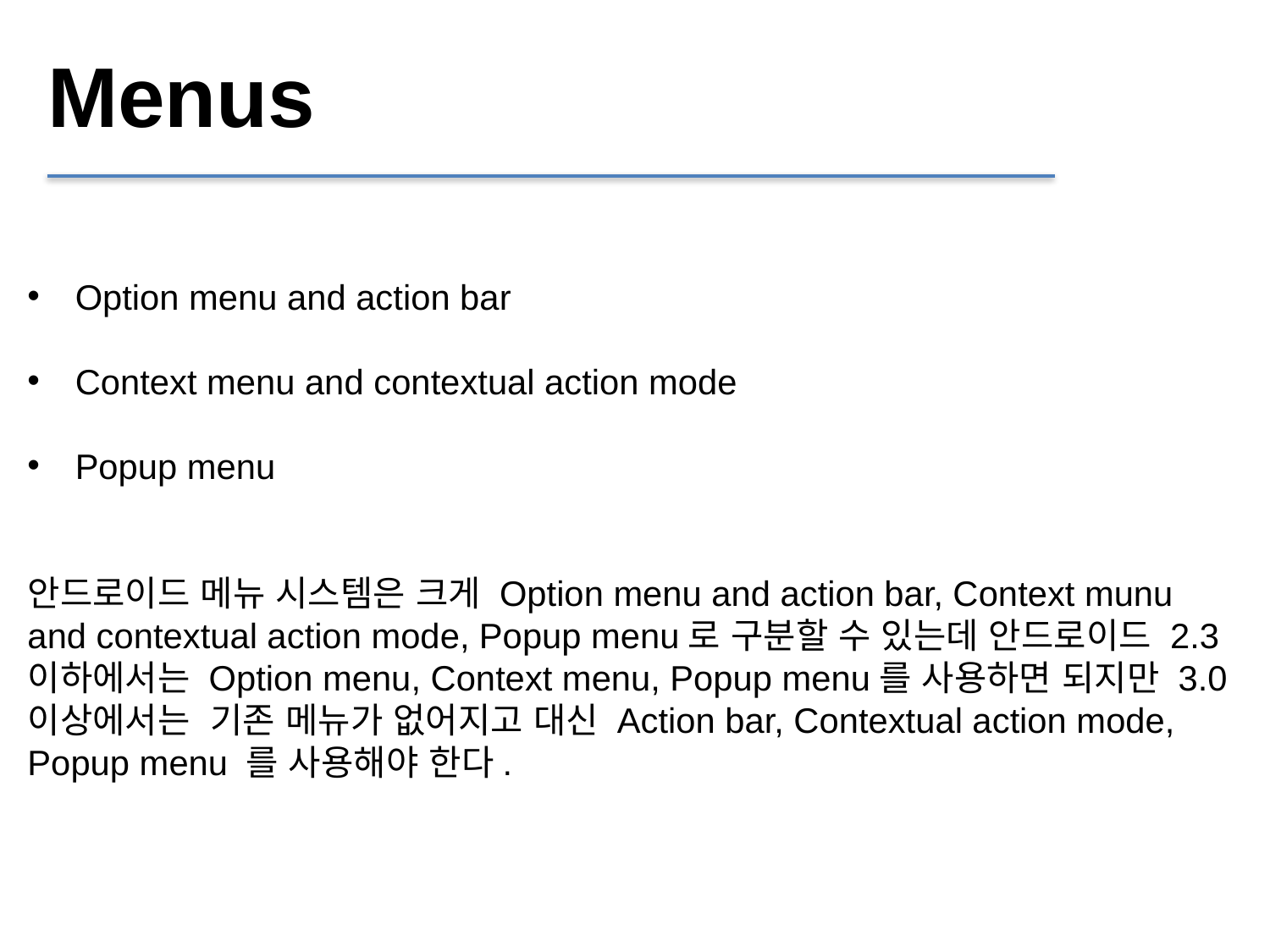

Menus

Option menu and action bar

Context menu and contextual action mode

Popup menu

안드로이드 메뉴 시스템은 크게 Option menu and action bar, Context munu and contextual action mode, Popup menu로 구분할 수 있는데 안드로이드 2.3 이하에서는 Option menu, Context menu, Popup menu를 사용하면 되지만 3.0 이상에서는  기존 메뉴가 없어지고 대신 Action bar, Contextual action mode, Popup menu 를 사용해야 한다.